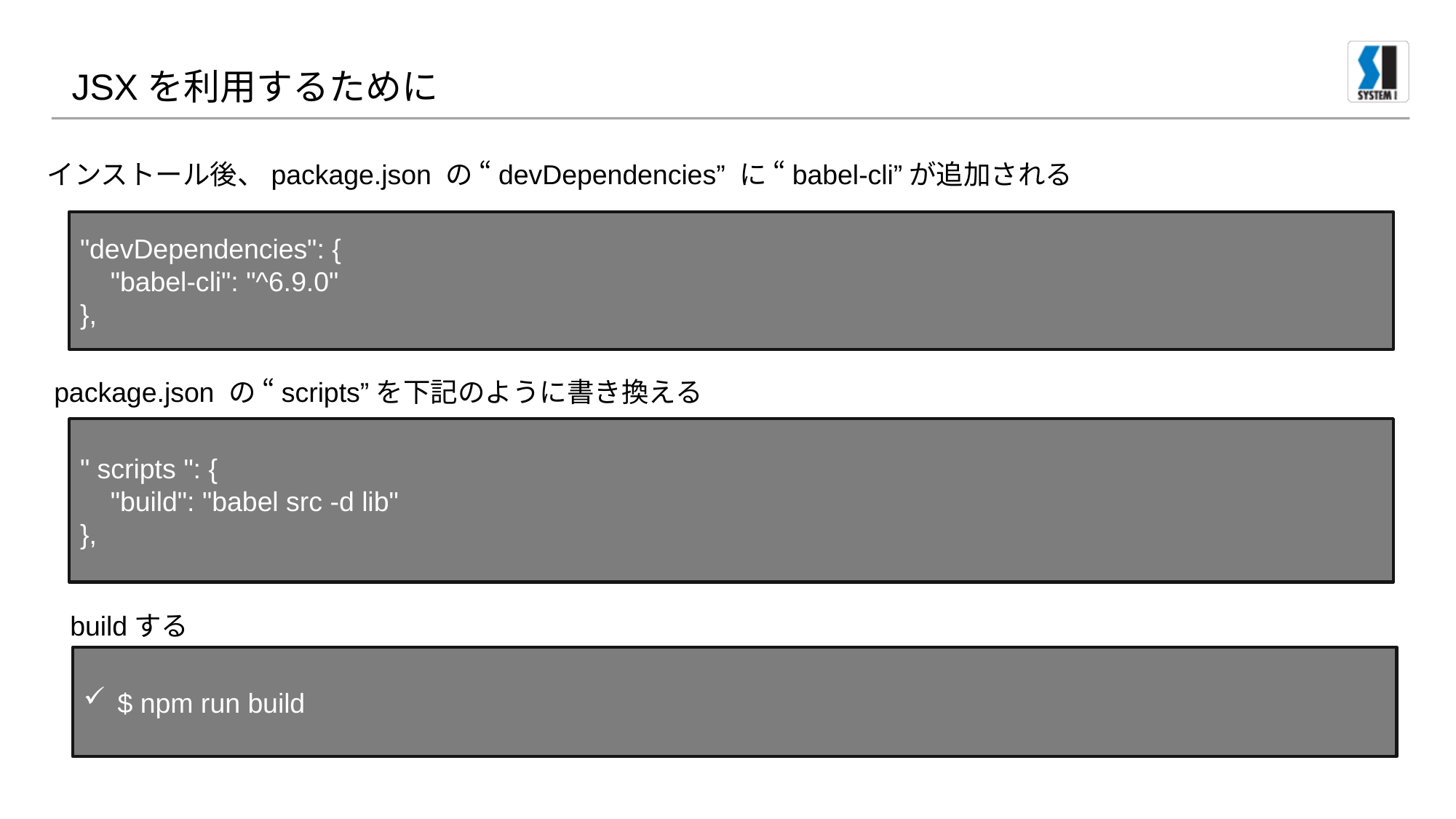

# JSXを利用するために
インストール後、package.json の “devDependencies” に “babel-cli”が追加される
"devDependencies": {
    "babel-cli": "^6.9.0"
},
package.json の “scripts”を下記のように書き換える
" scripts ": {
    "build": "babel src -d lib"
},
buildする
$ npm run build